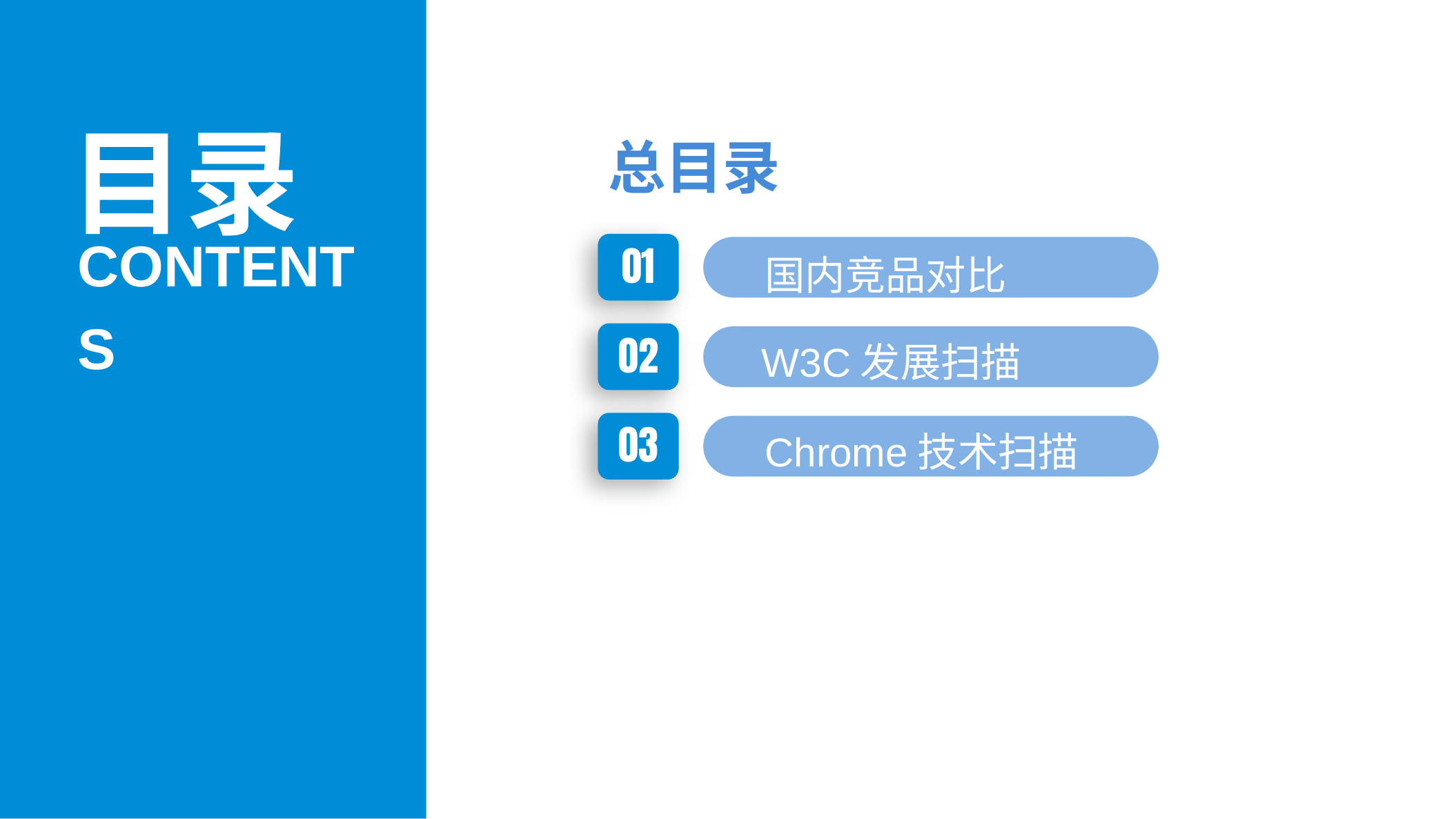

目录
总目录
contents
01
国内竞品对比

W3C发展扫描
02

Chrome技术扫描
03